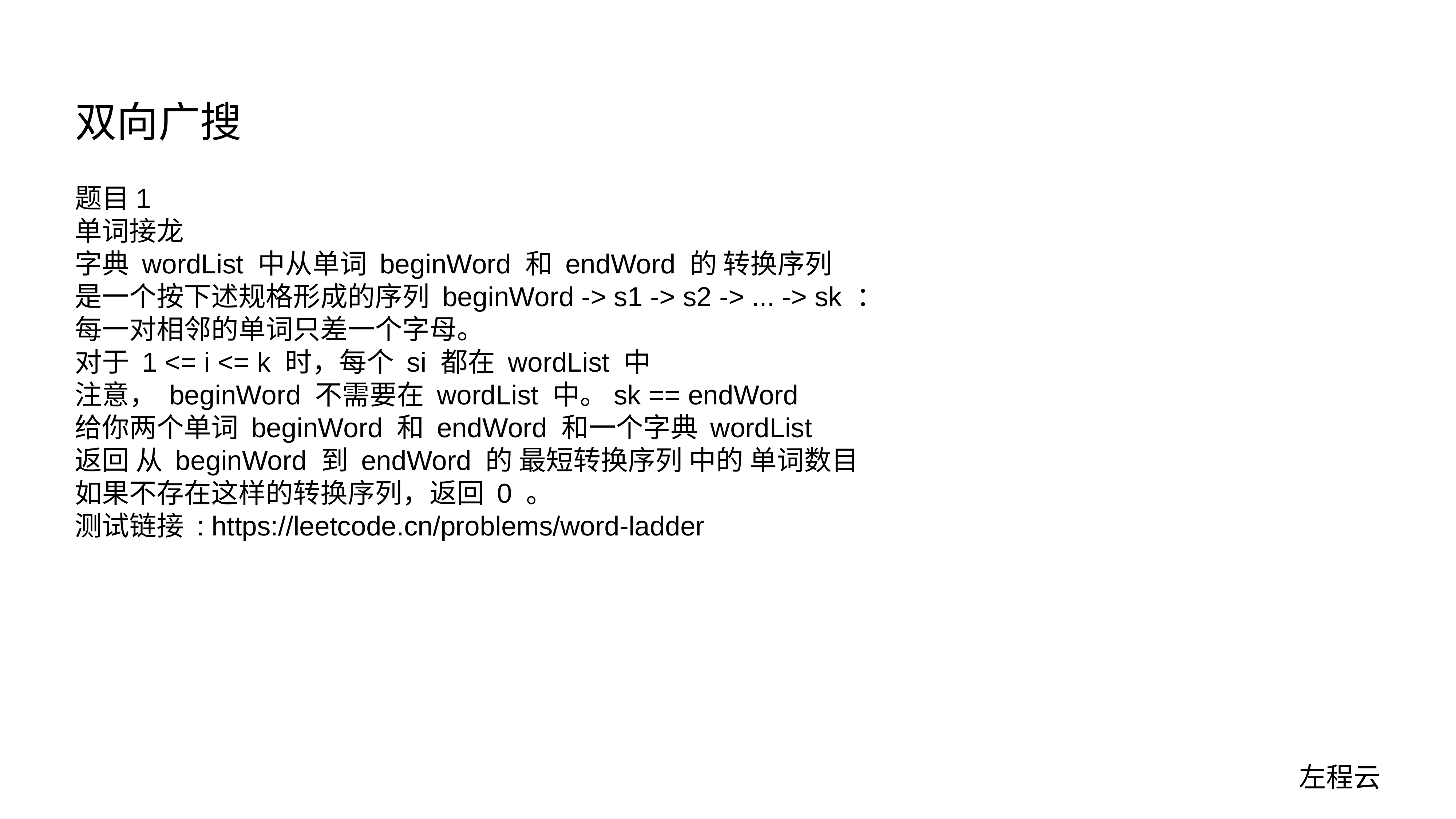

# 双向广搜
题目1
单词接龙
字典 wordList 中从单词 beginWord 和 endWord 的 转换序列
是一个按下述规格形成的序列 beginWord -> s1 -> s2 -> ... -> sk ：
每一对相邻的单词只差一个字母。
对于 1 <= i <= k 时，每个 si 都在 wordList 中
注意， beginWord 不需要在 wordList 中。sk == endWord
给你两个单词 beginWord 和 endWord 和一个字典 wordList
返回 从 beginWord 到 endWord 的 最短转换序列 中的 单词数目
如果不存在这样的转换序列，返回 0 。
测试链接 : https://leetcode.cn/problems/word-ladder
左程云